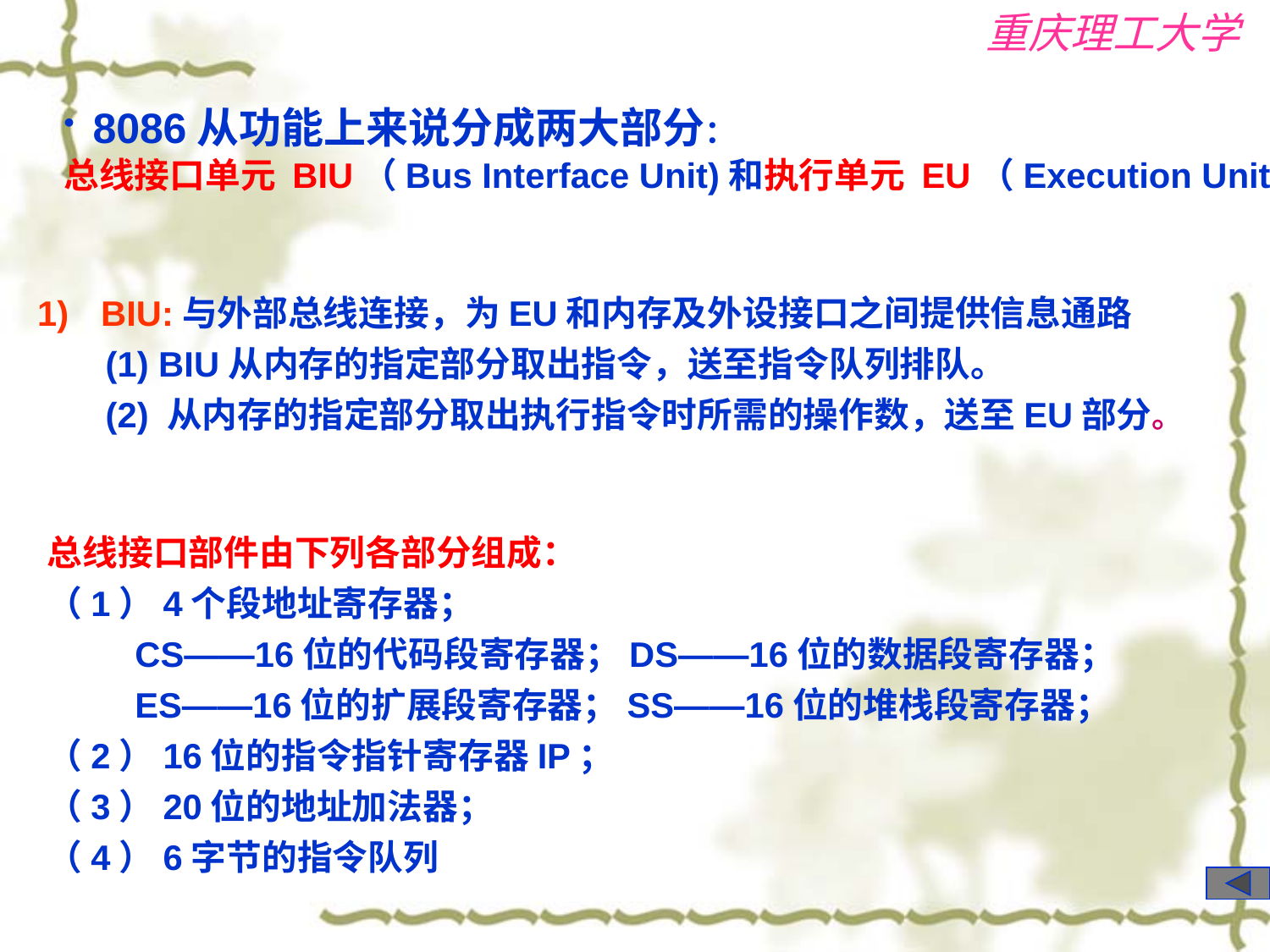

8086从功能上来说分成两大部分：
总线接口单元 BIU（Bus Interface Unit)和执行单元 EU（Execution Unit).

BIU:与外部总线连接，为EU和内存及外设接口之间提供信息通路
       (1) BIU从内存的指定部分取出指令，送至指令队列排队。
       (2) 从内存的指定部分取出执行指令时所需的操作数，送至EU部分。
总线接口部件由下列各部分组成：
（1）4个段地址寄存器；
         CS——16位的代码段寄存器；DS——16位的数据段寄存器；
         ES——16位的扩展段寄存器；SS——16位的堆栈段寄存器；
（2）16位的指令指针寄存器IP；
（3）20位的地址加法器；
（4）6字节的指令队列